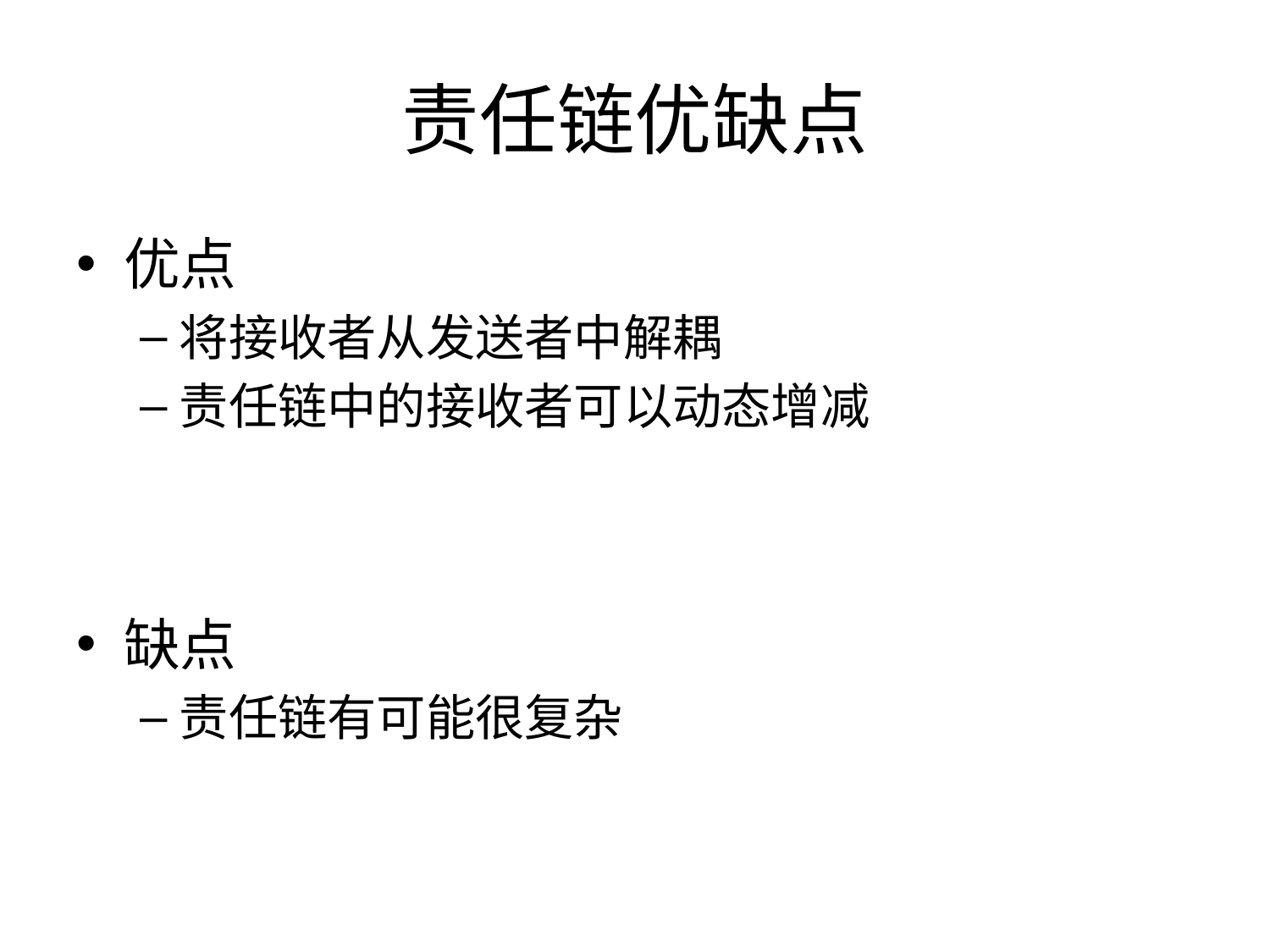

# 责任链优缺点
优点
将接收者从发送者中解耦
责任链中的接收者可以动态增减

缺点
责任链有可能很复杂